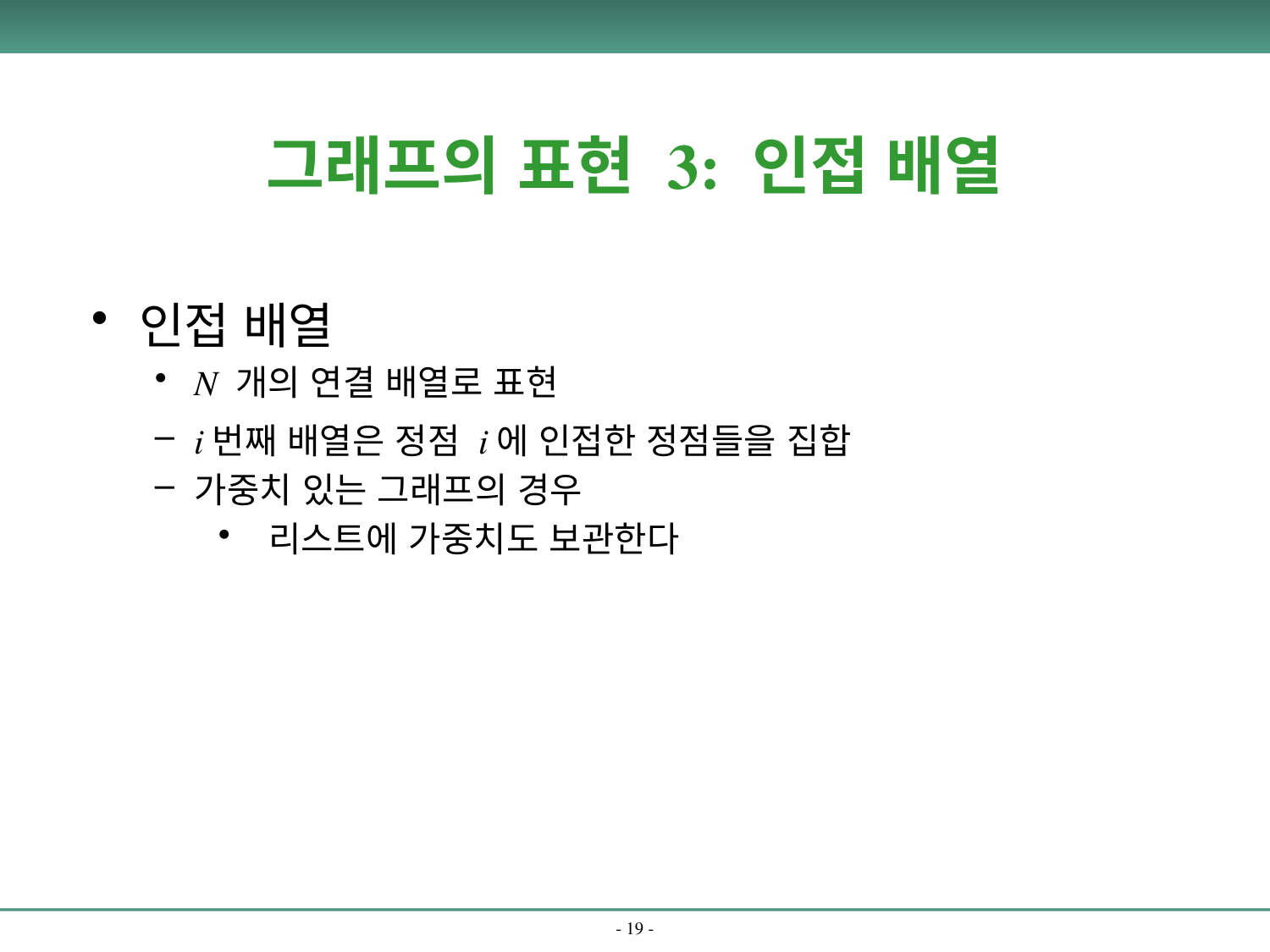

그래프의 표현 3: 인접 배열
인접 배열
N 개의 연결 배열로 표현
i 번째 배열은 정점 i 에 인접한 정점들을 집합
가중치 있는 그래프의 경우
 리스트에 가중치도 보관한다